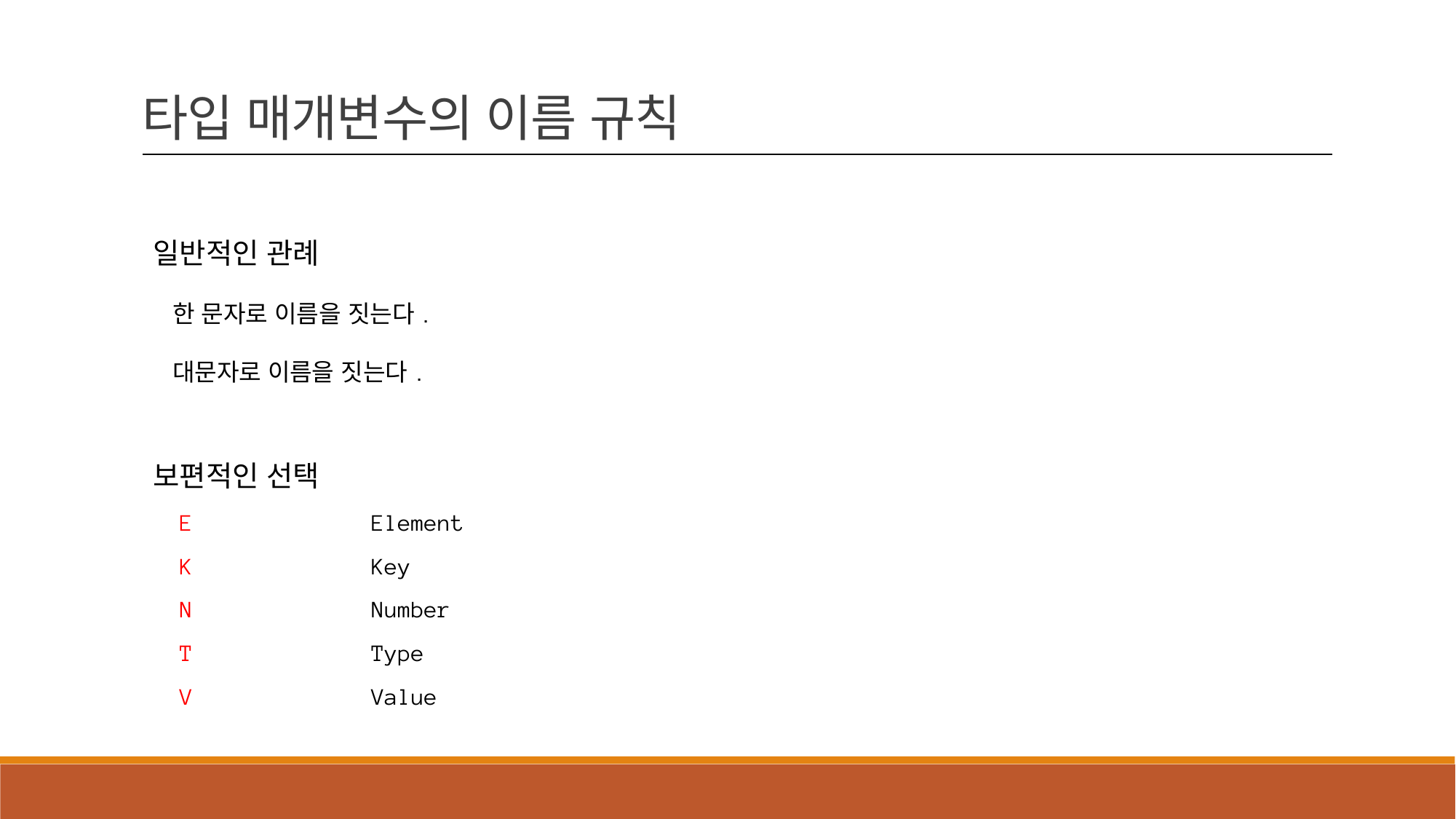

타입 매개변수의 이름 규칙
일반적인 관례
  한 문자로 이름을 짓는다.
  대문자로 이름을 짓는다.
보편적인 선택
  E 		Element
  K 		Key
  N 		Number
  T 		Type
  V 		Value